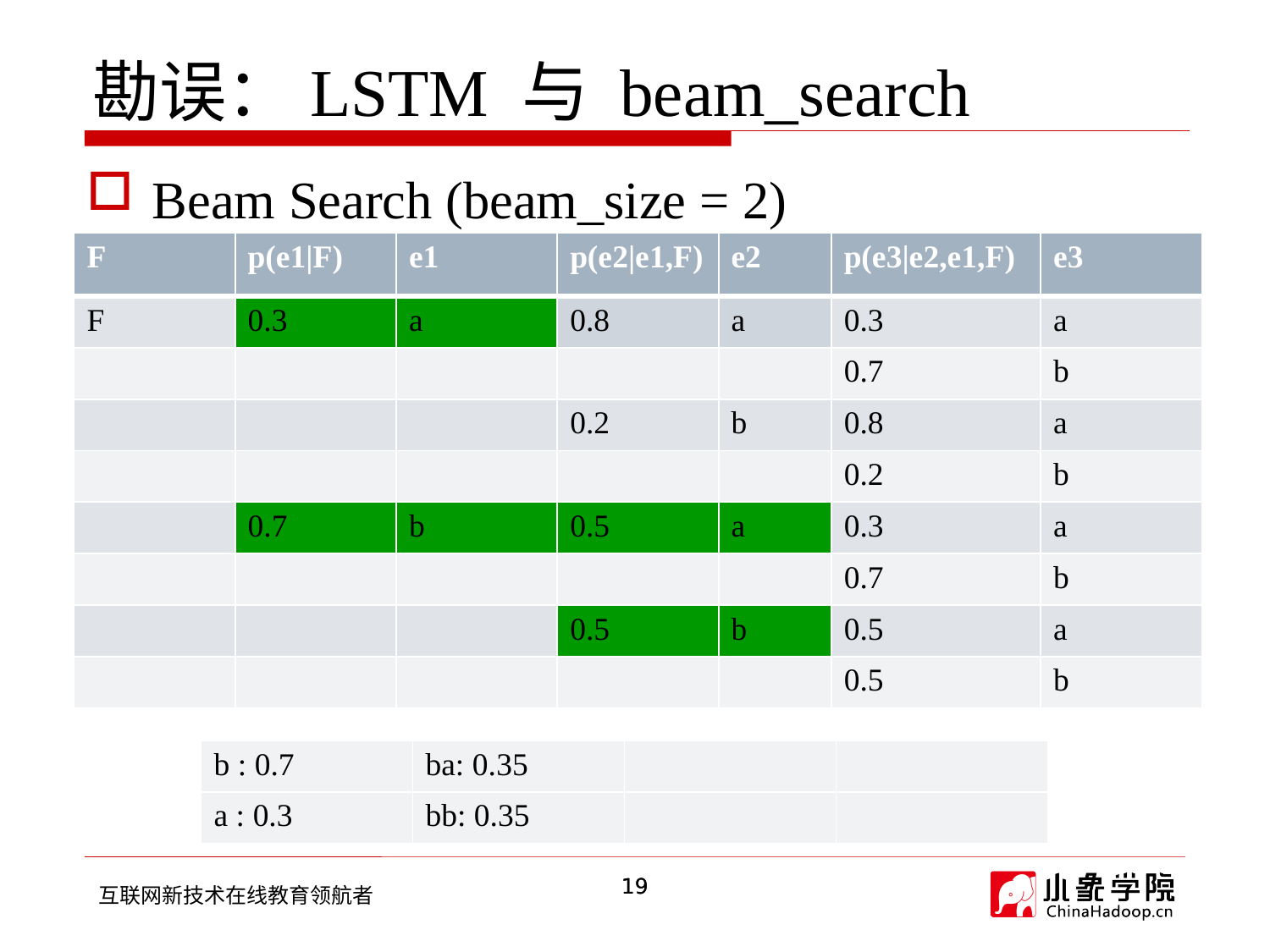

# 勘误：LSTM 与 beam_search
Beam Search (beam_size = 2)
| F | p(e1|F) | e1 | p(e2|e1,F) | e2 | p(e3|e2,e1,F) | e3 |
| --- | --- | --- | --- | --- | --- | --- |
| F | 0.3 | a | 0.8 | a | 0.3 | a |
|  |  |  |  |  | 0.7 | b |
|  |  |  | 0.2 | b | 0.8 | a |
|  |  |  |  |  | 0.2 | b |
|  | 0.7 | b | 0.5 | a | 0.3 | a |
|  |  |  |  |  | 0.7 | b |
|  |  |  | 0.5 | b | 0.5 | a |
|  |  |  |  |  | 0.5 | b |
| b : 0.7 | ba: 0.35 |  |  |
| --- | --- | --- | --- |
| a : 0.3 | bb: 0.35 |  |  |
19
19